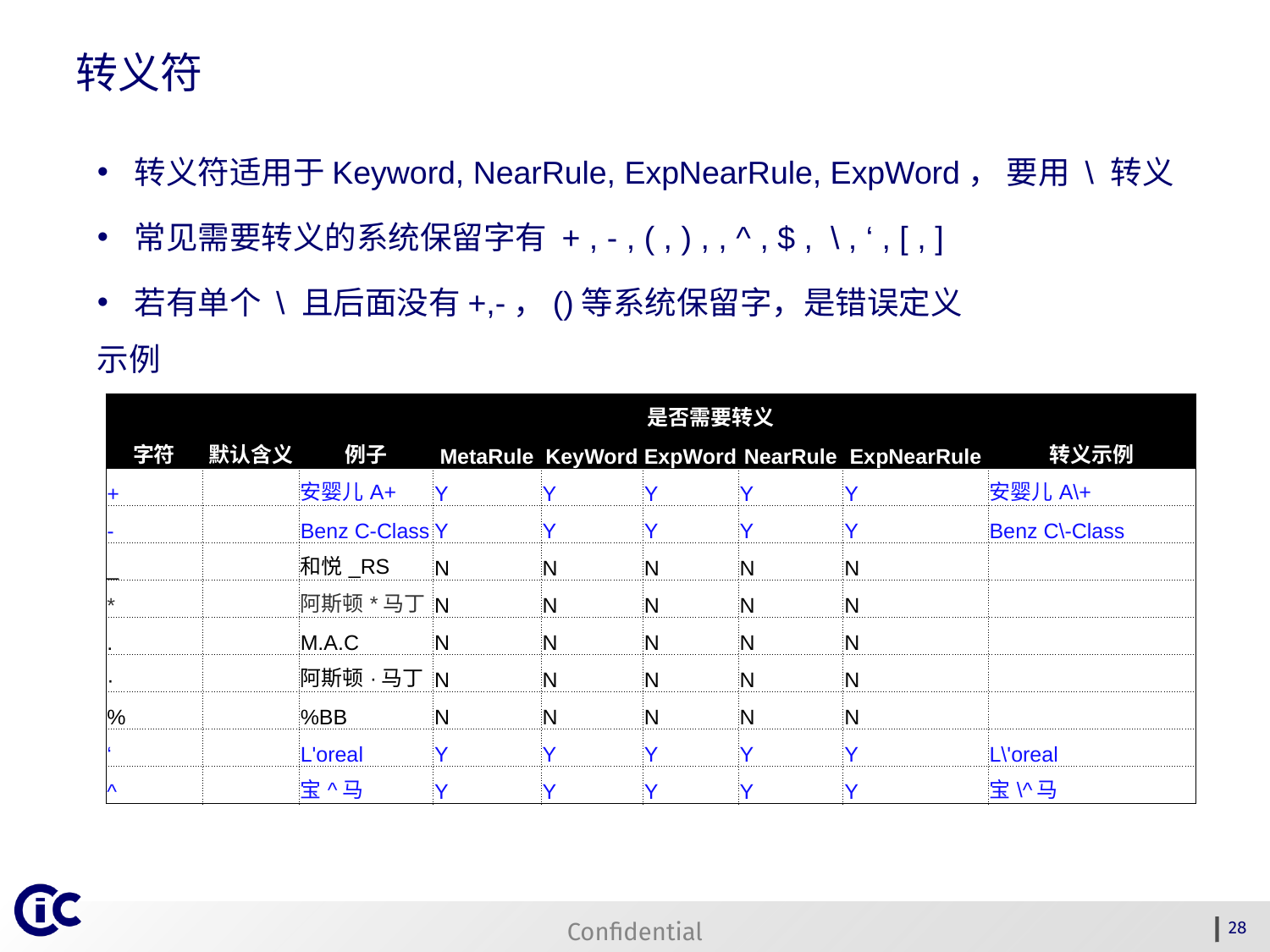

转义符
转义符适用于Keyword, NearRule, ExpNearRule, ExpWord， 要用 \ 转义
常见需要转义的系统保留字有 + , - , ( , ) , , ^ , $ ,  \ , ‘ , [ , ]
若有单个 \ 且后面没有+,-，()等系统保留字，是错误定义
示例
| 字符 | 默认含义 | 例子 | 是否需要转义 |  |  |  |  | 转义示例 |
| --- | --- | --- | --- | --- | --- | --- | --- | --- |
|  |  |  | MetaRule | KeyWord | ExpWord | NearRule | ExpNearRule |  |
| + |  | 安婴儿A+ | Y | Y | Y | Y | Y | 安婴儿A\+ |
| - |  | Benz C-Class | Y | Y | Y | Y | Y | Benz C\-Class |
| \_ |  | 和悦\_RS | N | N | N | N | N |  |
| \* |  | 阿斯顿\*马丁 | N | N | N | N | N |  |
| . |  | M.A.C | N | N | N | N | N |  |
| · |  | 阿斯顿·马丁 | N | N | N | N | N |  |
| % |  | %BB | N | N | N | N | N |  |
| ‘ |  | L'oreal | Y | Y | Y | Y | Y | L\'oreal |
| ^ |  | 宝^马 | Y | Y | Y | Y | Y | 宝\^马 |